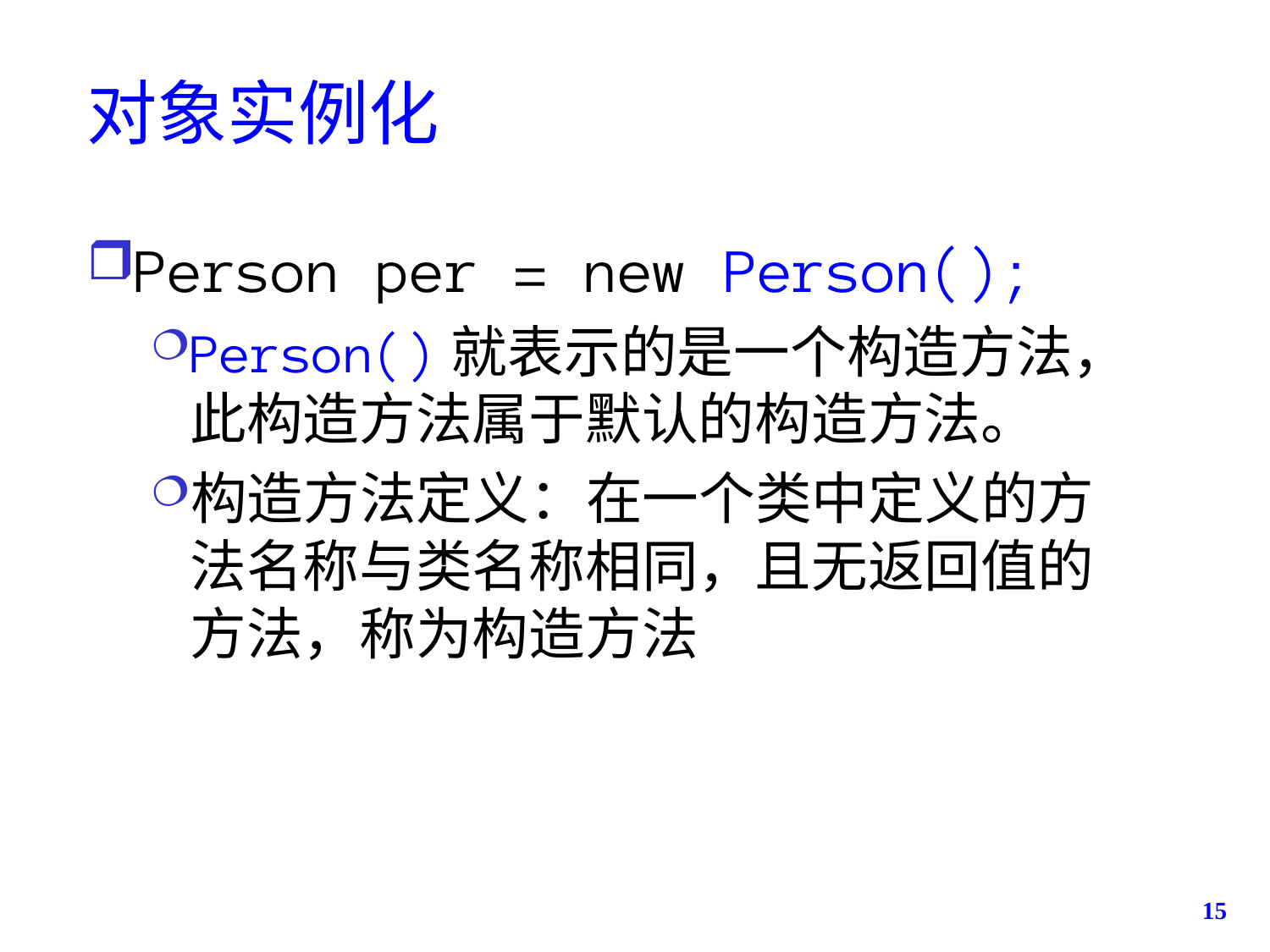

# 对象实例化
Person per = new Person();
Person()就表示的是一个构造方法，此构造方法属于默认的构造方法。
构造方法定义：在一个类中定义的方法名称与类名称相同，且无返回值的方法，称为构造方法
15